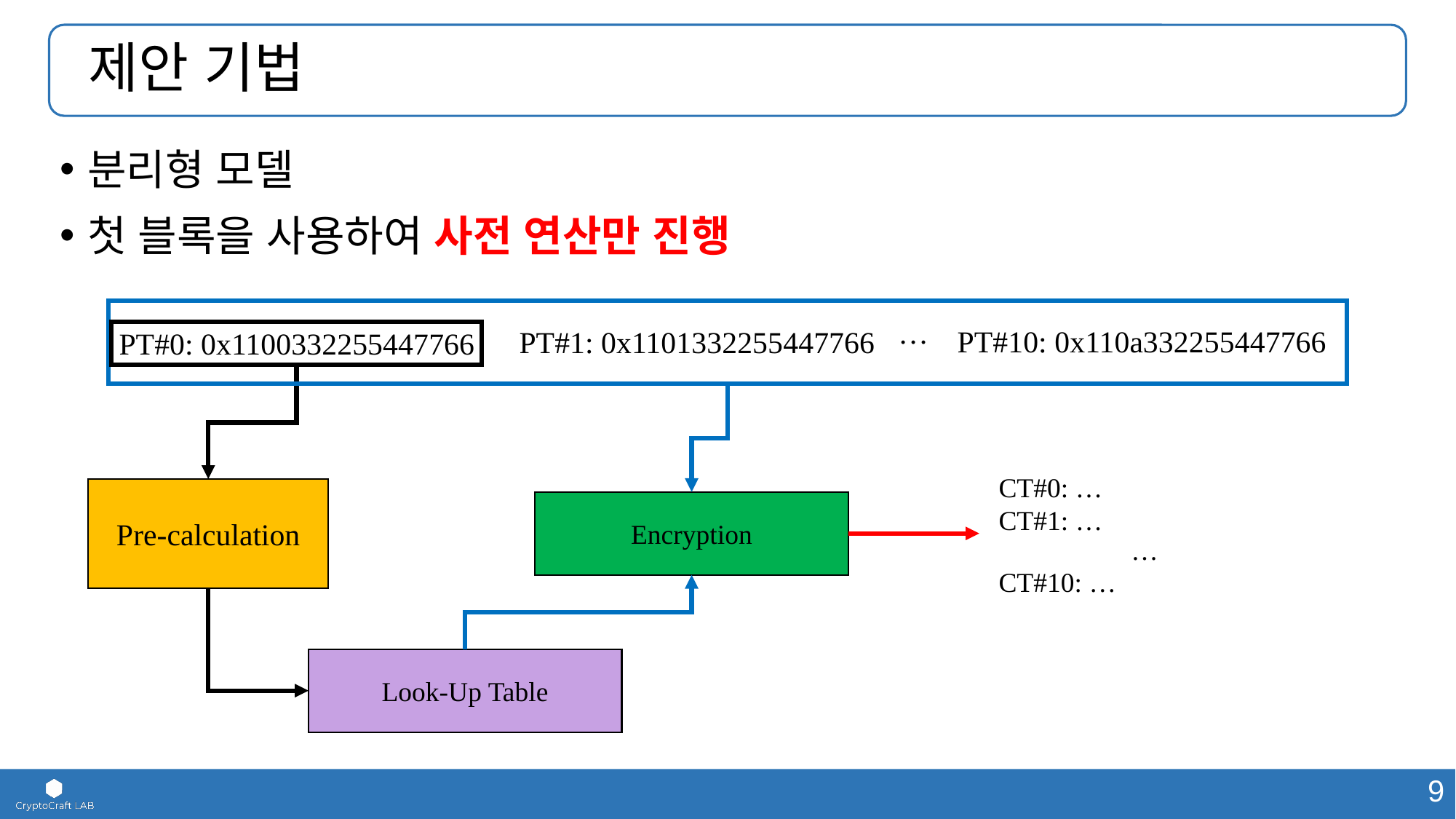

# 제안 기법
분리형 모델
첫 블록을 사용하여 사전 연산만 진행

…
PT#10: 0x110a332255447766
PT#1: 0x1101332255447766
PT#0: 0x1100332255447766

CT#0: …
CT#1: …
…
CT#10: …
Pre-calculation
Encryption
Look-Up Table